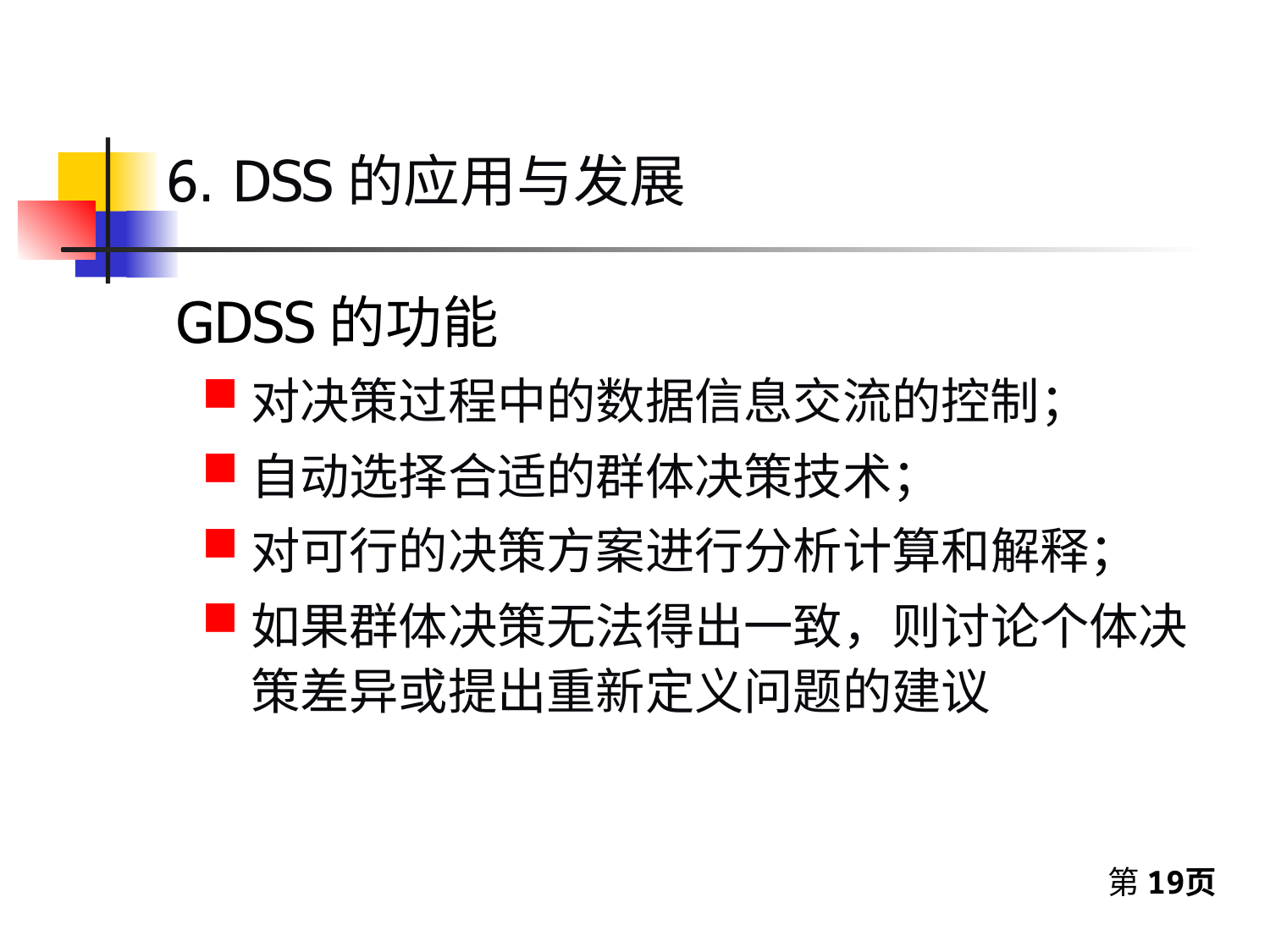

6. DSS的应用与发展
GDSS的功能
对决策过程中的数据信息交流的控制；
自动选择合适的群体决策技术；
对可行的决策方案进行分析计算和解释；
如果群体决策无法得出一致，则讨论个体决策差异或提出重新定义问题的建议